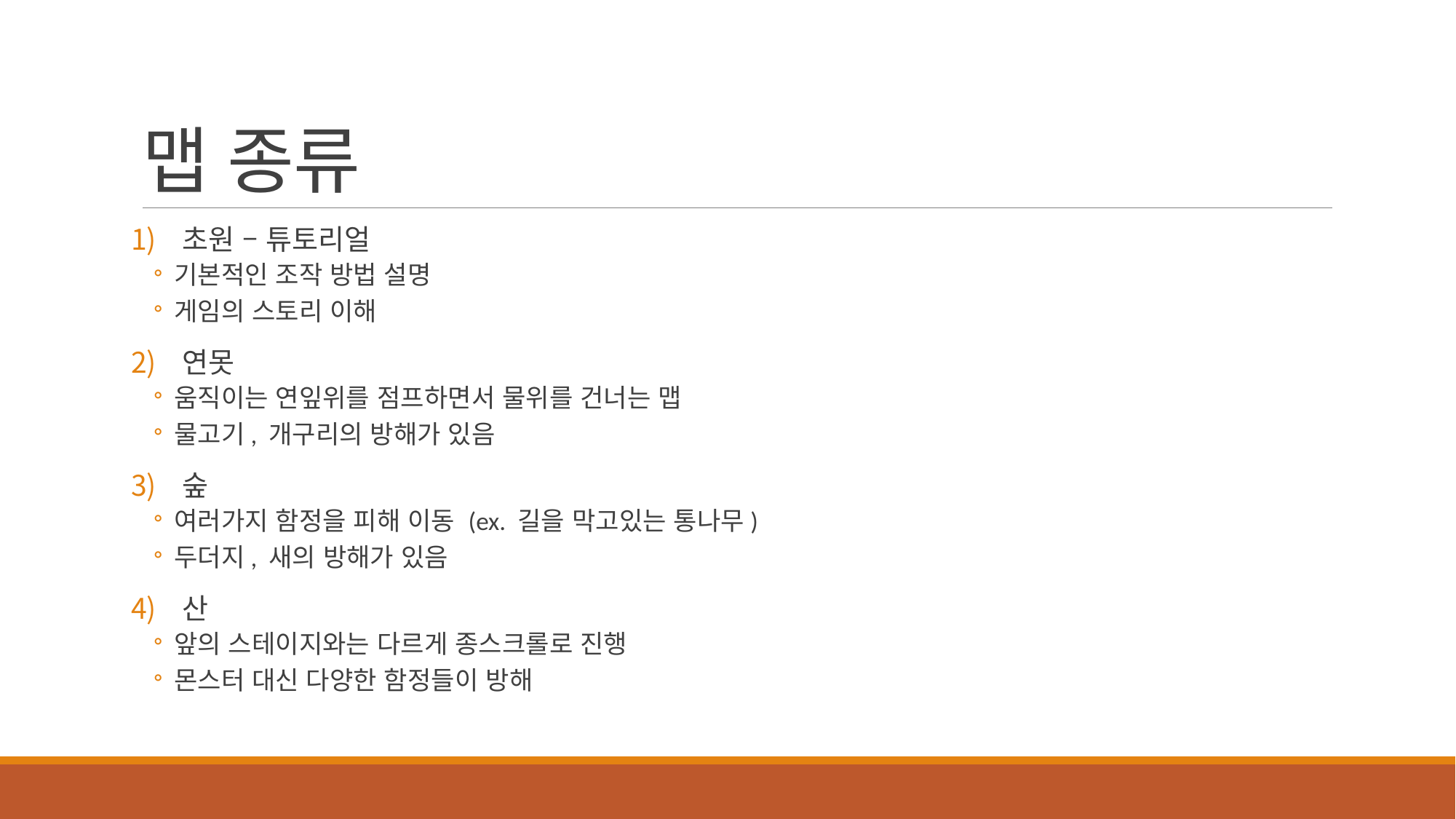

# 맵 종류
초원 – 튜토리얼
기본적인 조작 방법 설명
게임의 스토리 이해
연못
움직이는 연잎위를 점프하면서 물위를 건너는 맵
물고기, 개구리의 방해가 있음
숲
여러가지 함정을 피해 이동 (ex. 길을 막고있는 통나무)
두더지, 새의 방해가 있음
산
앞의 스테이지와는 다르게 종스크롤로 진행
몬스터 대신 다양한 함정들이 방해